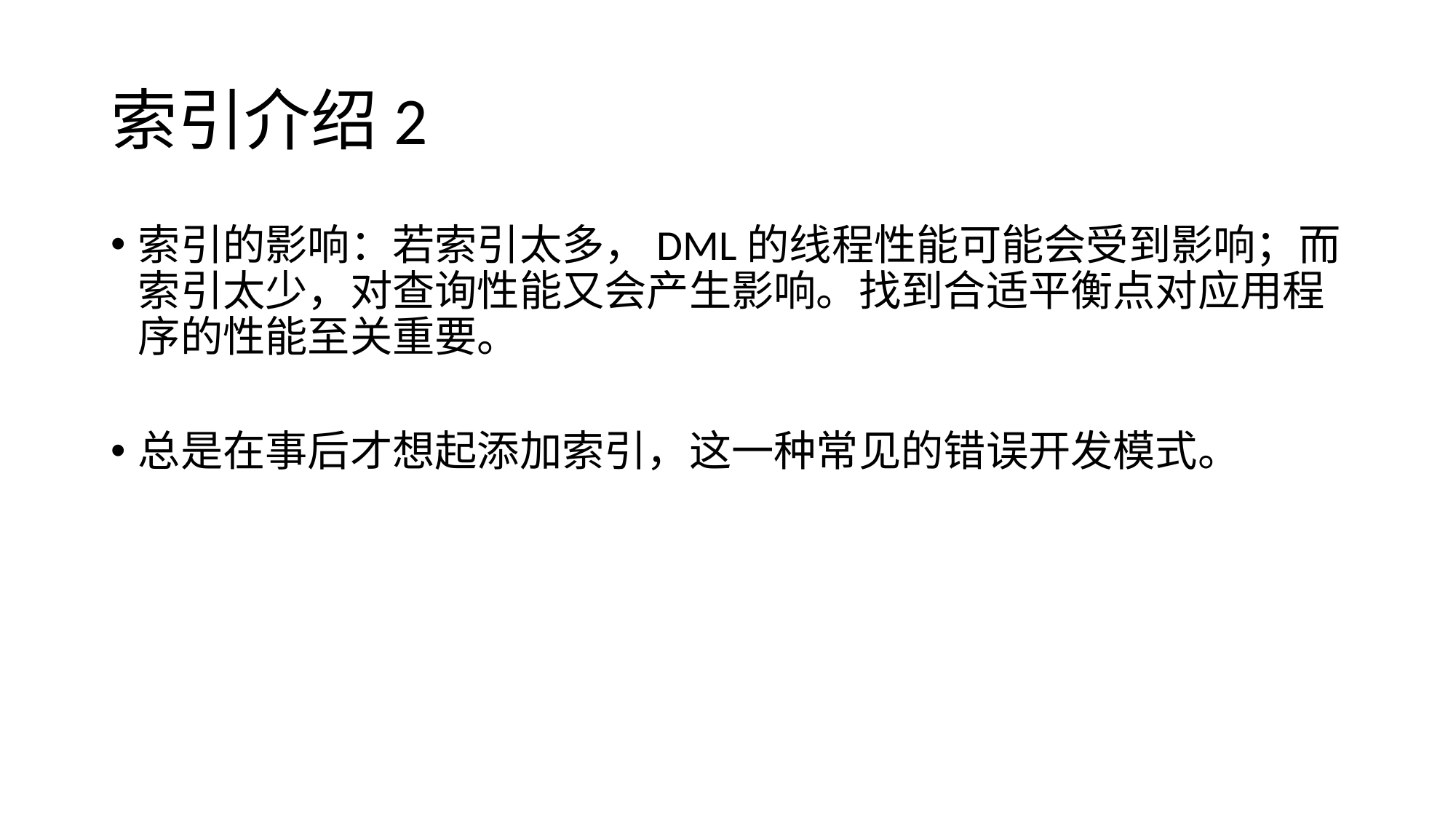

# 索引介绍2
索引的影响：若索引太多，DML的线程性能可能会受到影响；而索引太少，对查询性能又会产生影响。找到合适平衡点对应用程序的性能至关重要。

总是在事后才想起添加索引，这一种常见的错误开发模式。